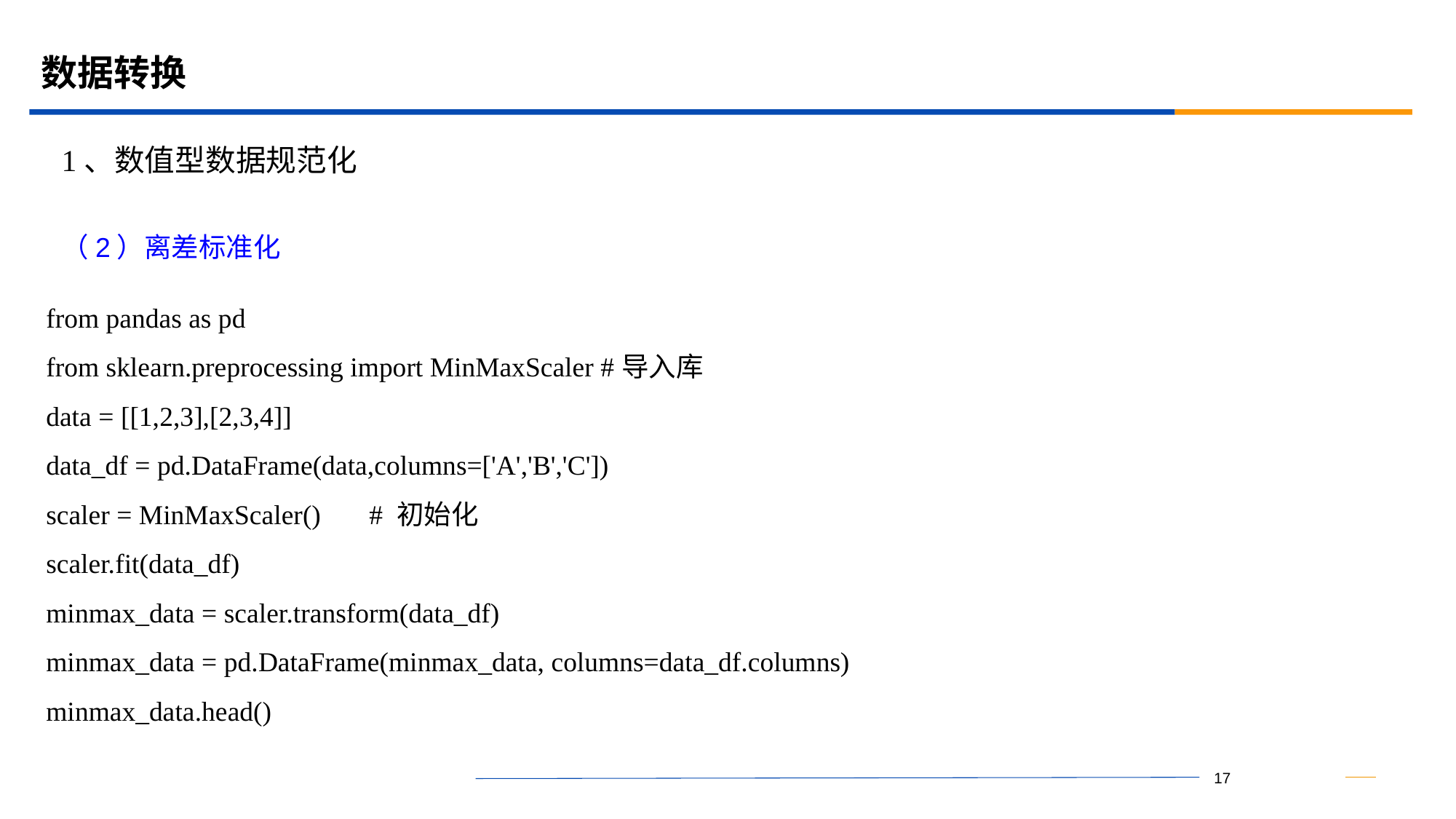

# 数据转换
1、数值型数据规范化
（2）离差标准化

from pandas as pd
from sklearn.preprocessing import MinMaxScaler #导入库
data = [[1,2,3],[2,3,4]]
data_df = pd.DataFrame(data,columns=['A','B','C'])
scaler = MinMaxScaler()       # 初始化
scaler.fit(data_df)
minmax_data = scaler.transform(data_df)
minmax_data = pd.DataFrame(minmax_data, columns=data_df.columns)
minmax_data.head()